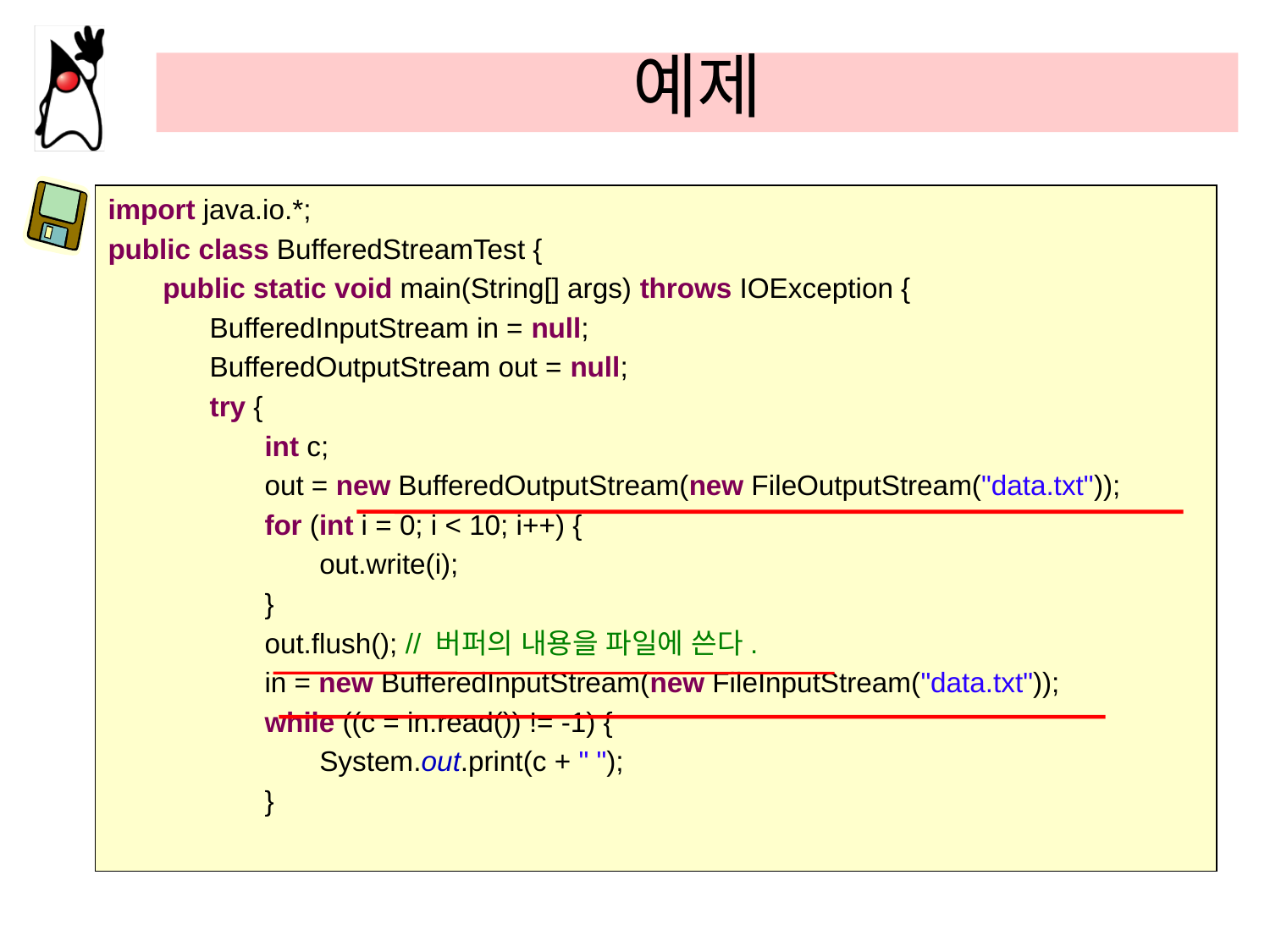

# 예제

import java.io.*;
public class BufferedStreamTest {
       public static void main(String[] args) throws IOException {
             BufferedInputStream in = null;
             BufferedOutputStream out = null;
             try {
                    int c;
                    out = new BufferedOutputStream(new FileOutputStream("data.txt"));
                    for (int i = 0; i < 10; i++) {
                           out.write(i);
                    }
                    out.flush(); // 버퍼의 내용을 파일에 쓴다.
                    in = new BufferedInputStream(new FileInputStream("data.txt"));
                    while ((c = in.read()) != -1) {
                           System.out.print(c + " ");
                    }